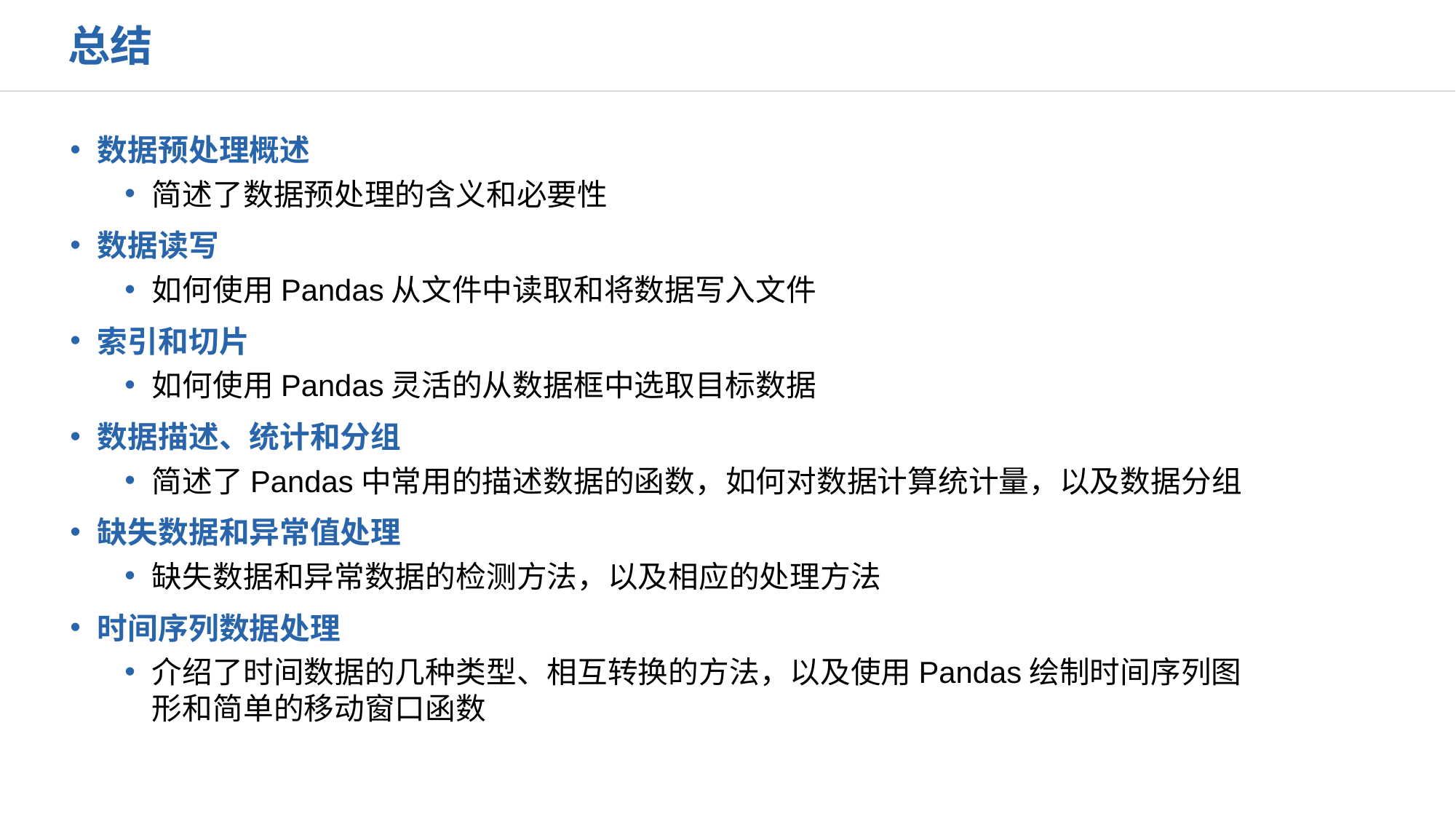

总结
数据预处理概述
简述了数据预处理的含义和必要性
数据读写
如何使用Pandas从文件中读取和将数据写入文件
索引和切片
如何使用Pandas灵活的从数据框中选取目标数据
数据描述、统计和分组
简述了Pandas中常用的描述数据的函数，如何对数据计算统计量，以及数据分组
缺失数据和异常值处理
缺失数据和异常数据的检测方法，以及相应的处理方法
时间序列数据处理
介绍了时间数据的几种类型、相互转换的方法，以及使用Pandas绘制时间序列图形和简单的移动窗口函数